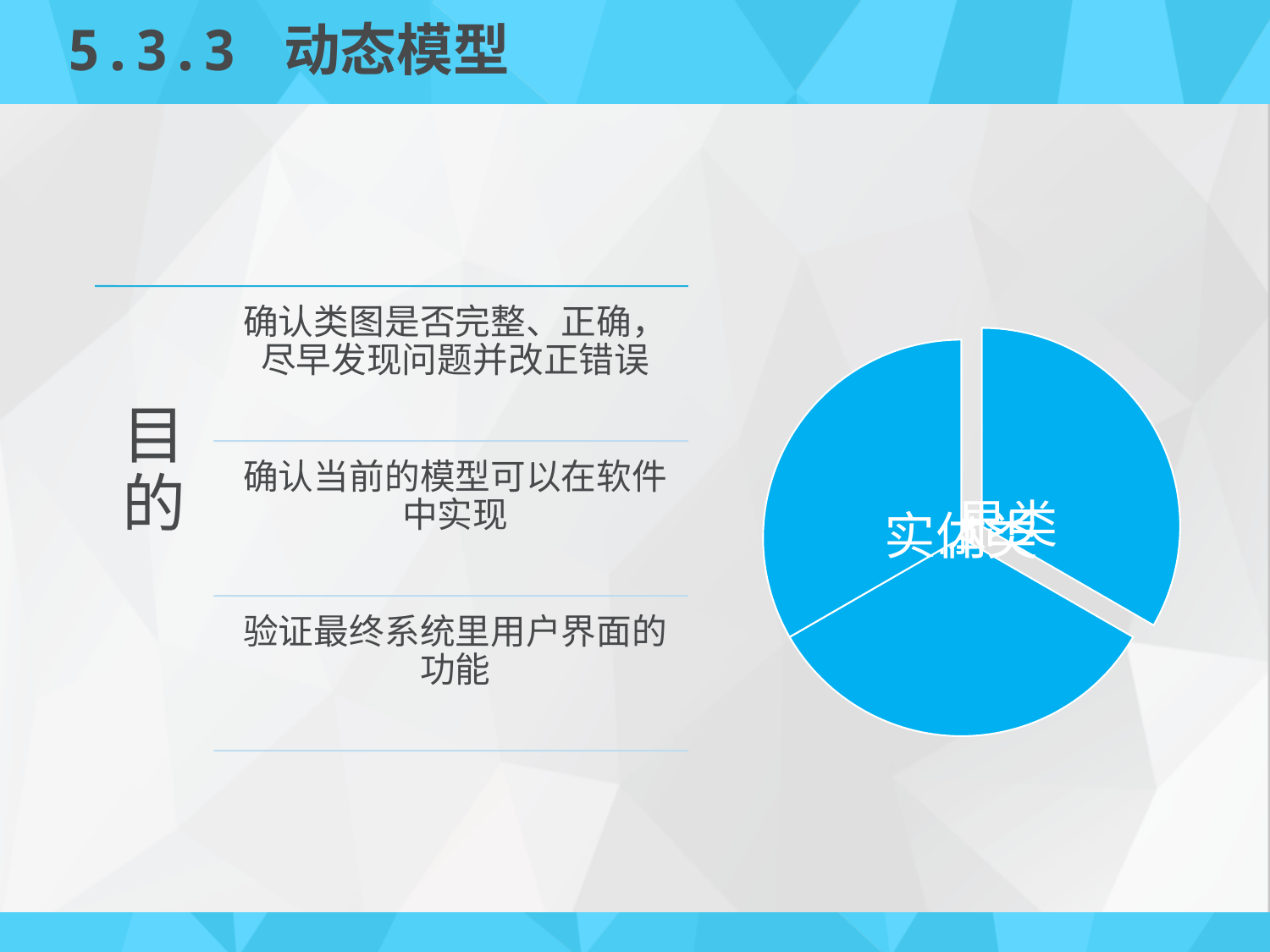

# 5.3.3 动态模型

目的
确认类图是否完整、正确，尽早发现问题并改正错误
确认当前的模型可以在软件中实现
验证最终系统里用户界面的功能
边界类
控制类
实体类